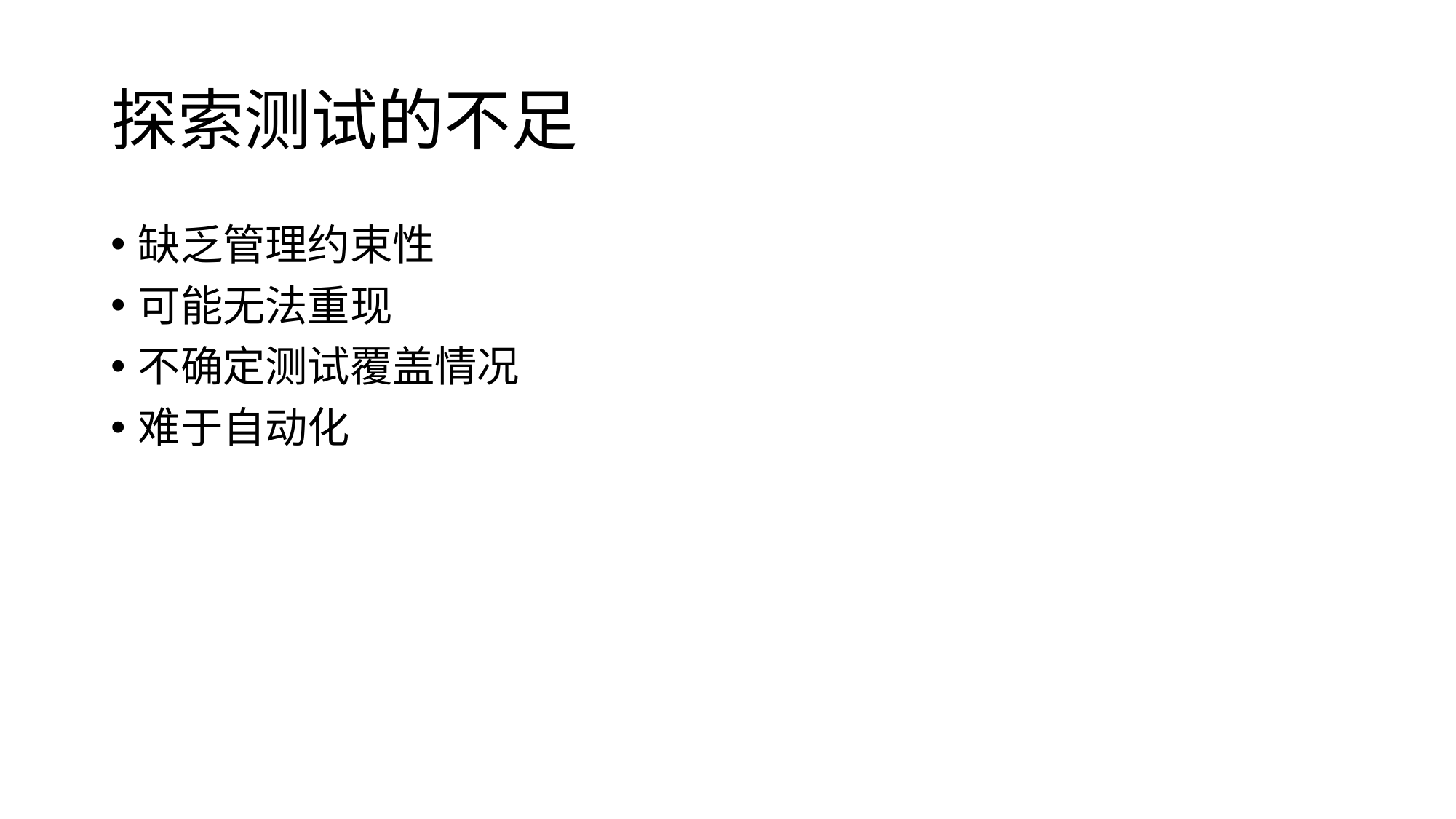

# 探索测试的不足
缺乏管理约束性
可能无法重现
不确定测试覆盖情况
难于自动化